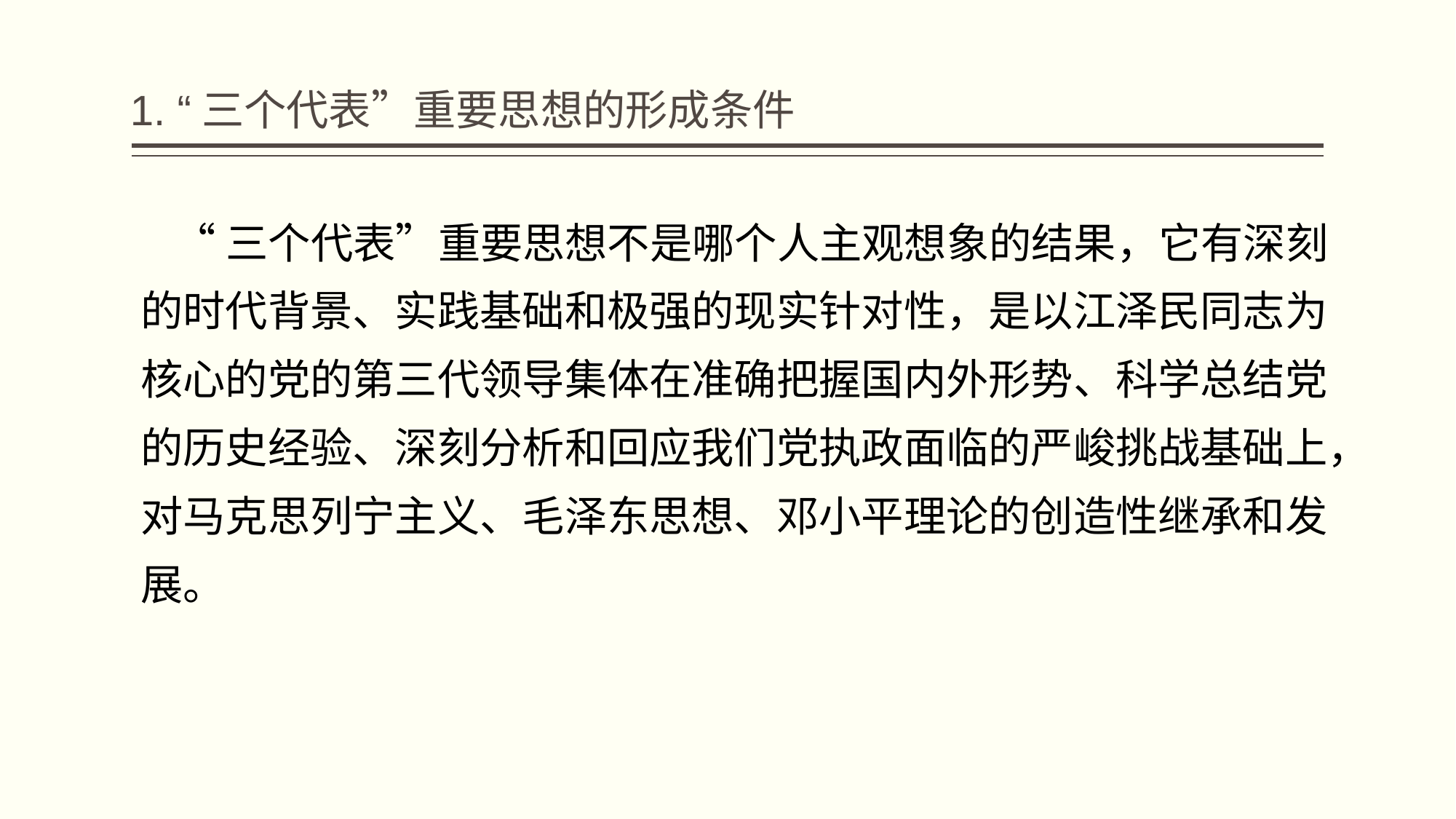

# 1. “三个代表”重要思想的形成条件
    “三个代表”重要思想不是哪个人主观想象的结果，它有深刻的时代背景、实践基础和极强的现实针对性，是以江泽民同志为核心的党的第三代领导集体在准确把握国内外形势、科学总结党的历史经验、深刻分析和回应我们党执政面临的严峻挑战基础上，对马克思列宁主义、毛泽东思想、邓小平理论的创造性继承和发展。